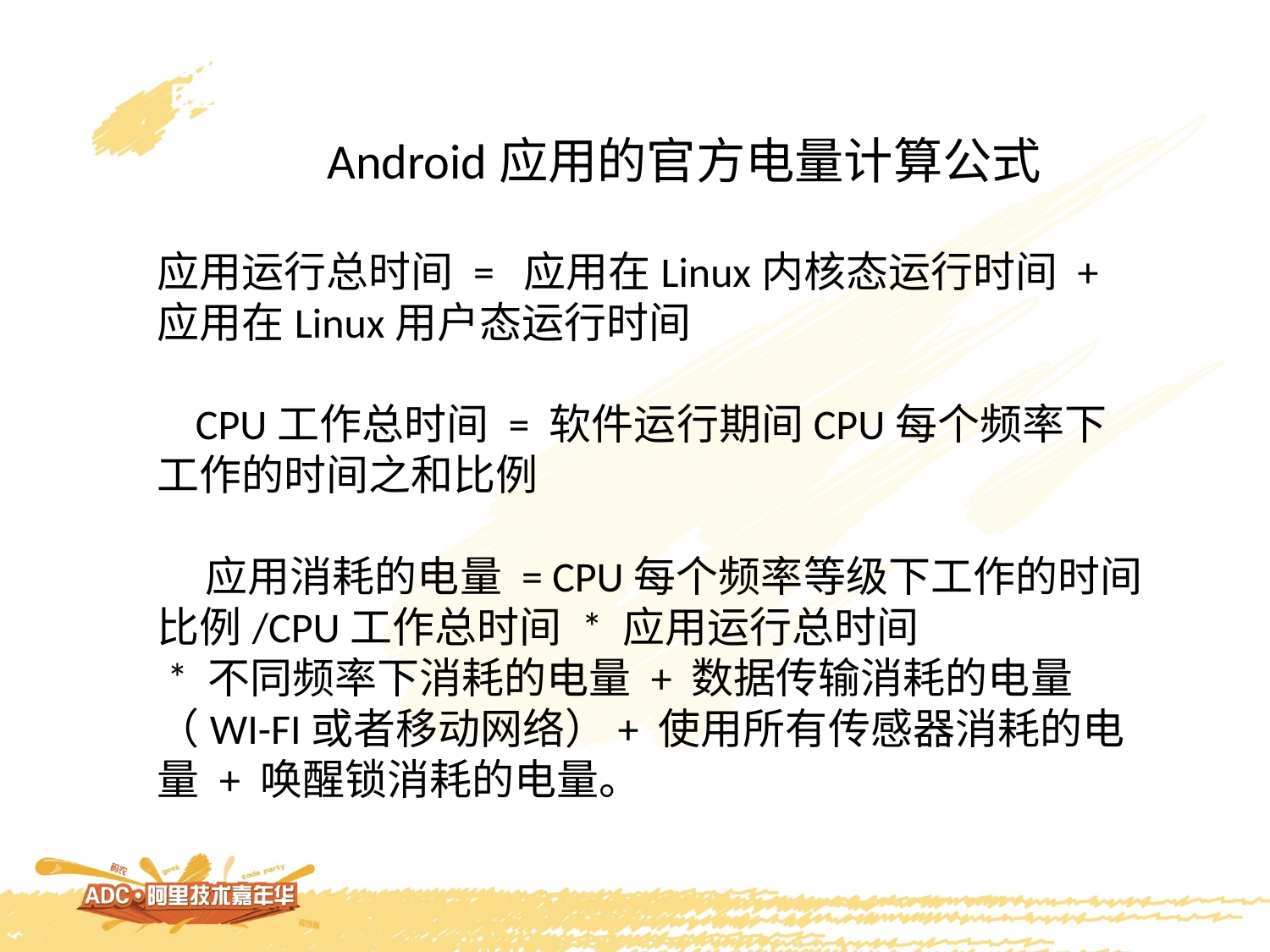

Android应用的官方电量计算公式
应用运行总时间 =  应用在Linux内核态运行时间 +  应用在Linux用户态运行时间

    CPU工作总时间 = 软件运行期间CPU每个频率下工作的时间之和比例

    应用消耗的电量 = CPU每个频率等级下工作的时间比例/CPU工作总时间 * 应用运行总时间
 * 不同频率下消耗的电量 + 数据传输消耗的电量（WI-FI或者移动网络）+ 使用所有传感器消耗的电量 + 唤醒锁消耗的电量。